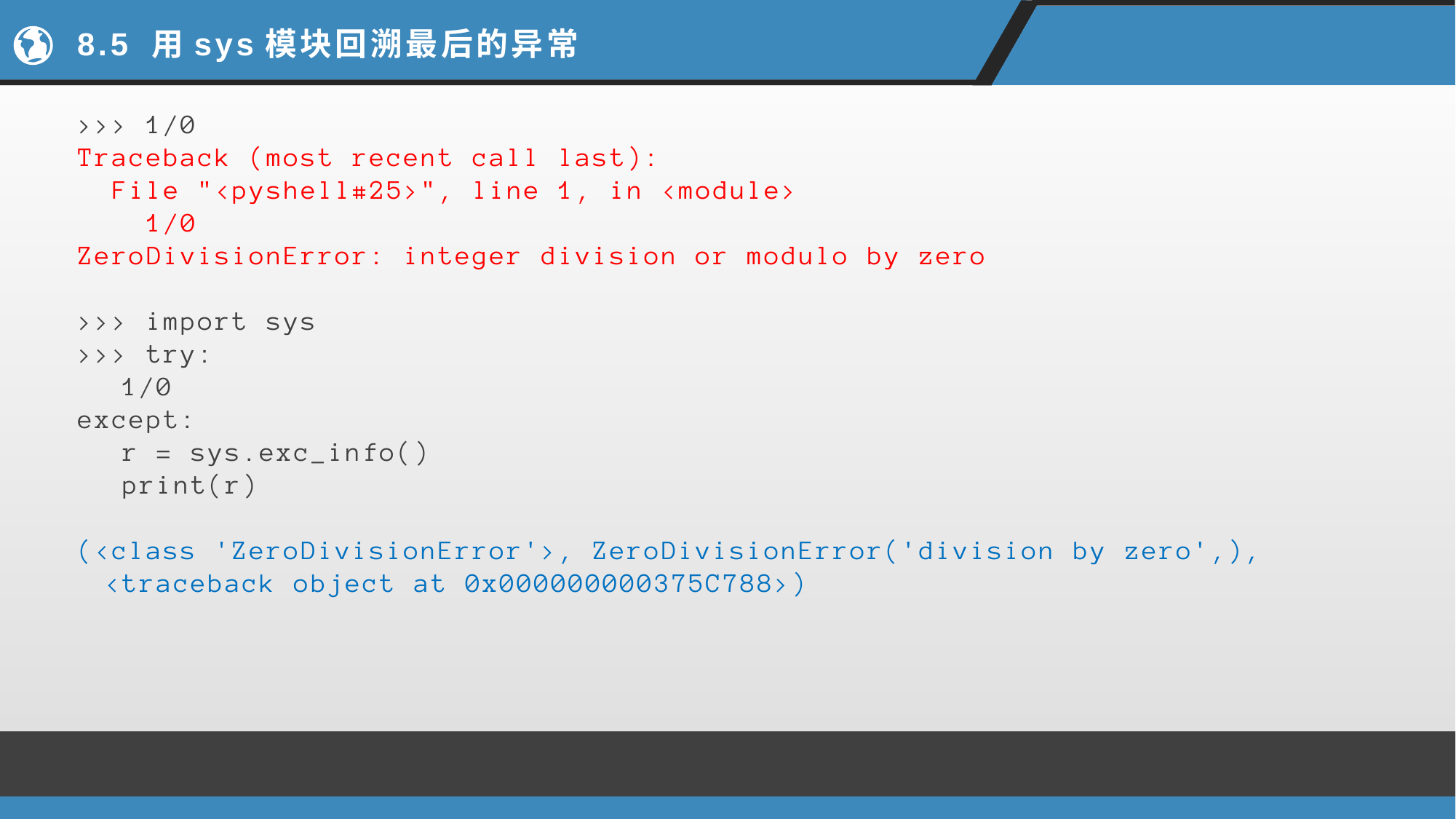

# 8.5 用sys模块回溯最后的异常

>>> 1/0
Traceback (most recent call last):
  File "<pyshell#25>", line 1, in <module>
    1/0
ZeroDivisionError: integer division or modulo by zero

>>> import sys
>>> try:
	 1/0
except:
	 r = sys.exc_info()
	 print(r)

(<class 'ZeroDivisionError'>, ZeroDivisionError('division by zero',), <traceback object at 0x000000000375C788>)